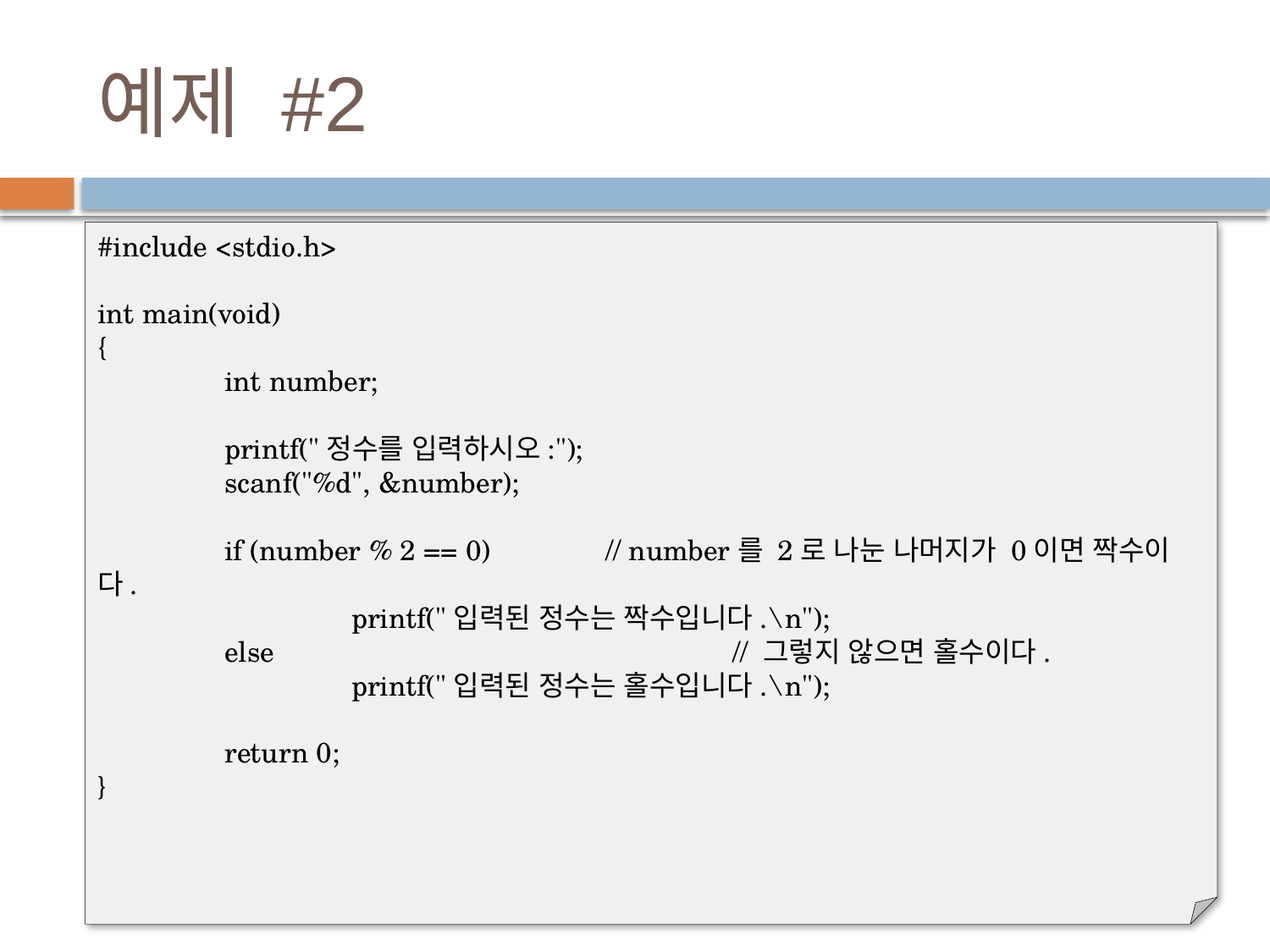

# 예제 #2

#include <stdio.h>

int main(void)
{
	int number;

	printf("정수를 입력하시오:");
	scanf("%d", &number);

	if (number % 2 == 0)	// number를 2로 나눈 나머지가 0이면 짝수이다.
		printf("입력된 정수는 짝수입니다.\n");
	else				// 그렇지 않으면 홀수이다.
		printf("입력된 정수는 홀수입니다.\n");

	return 0;
}